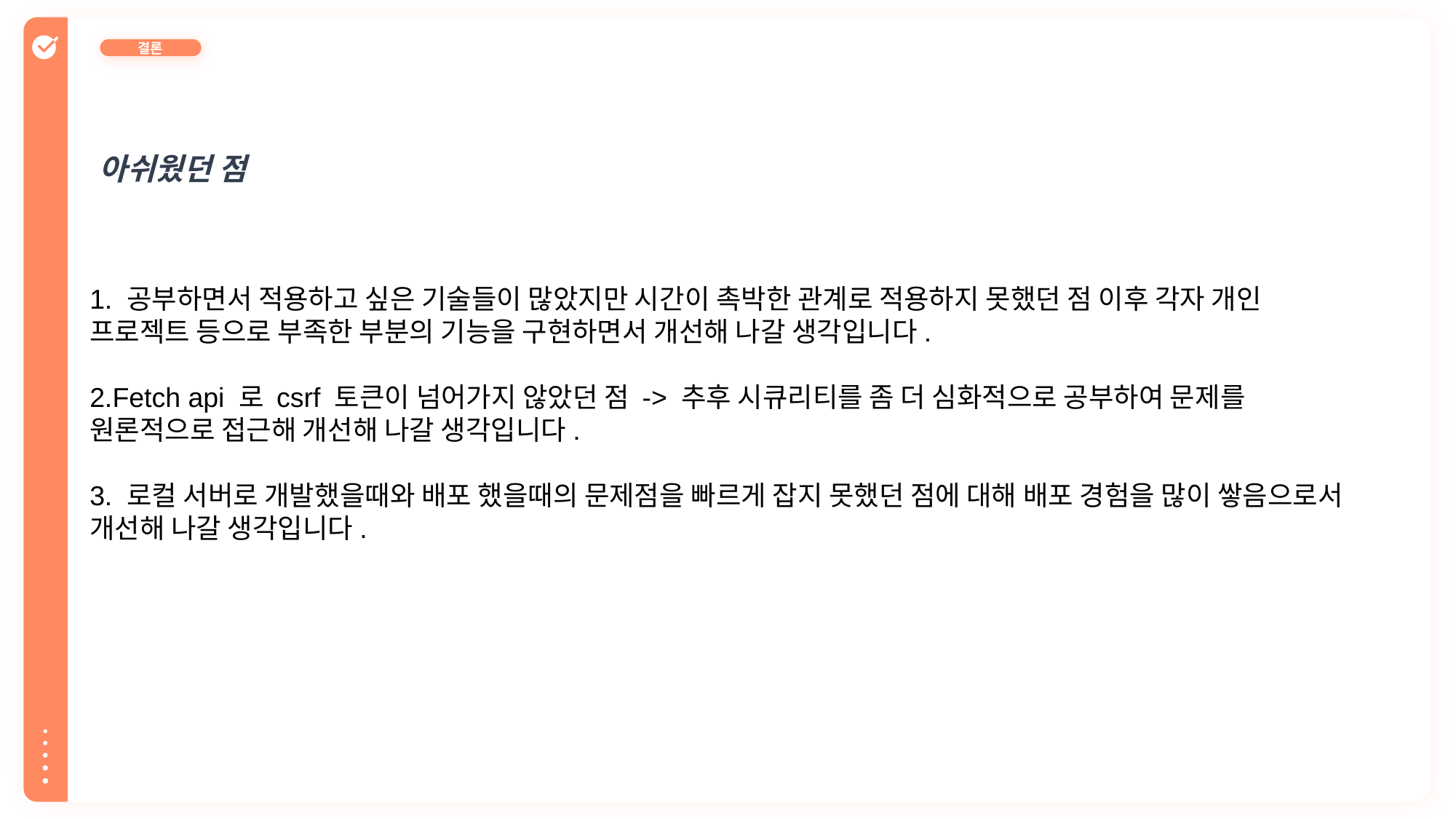

결론

아쉬웠던 점
1. 공부하면서 적용하고 싶은 기술들이 많았지만 시간이 촉박한 관계로 적용하지 못했던 점 이후 각자 개인 프로젝트 등으로 부족한 부분의 기능을 구현하면서 개선해 나갈 생각입니다.

2.Fetch api 로 csrf 토큰이 넘어가지 않았던 점 -> 추후 시큐리티를 좀 더 심화적으로 공부하여 문제를 원론적으로 접근해 개선해 나갈 생각입니다.

3. 로컬 서버로 개발했을때와 배포 했을때의 문제점을 빠르게 잡지 못했던 점에 대해 배포 경험을 많이 쌓음으로서 개선해 나갈 생각입니다.